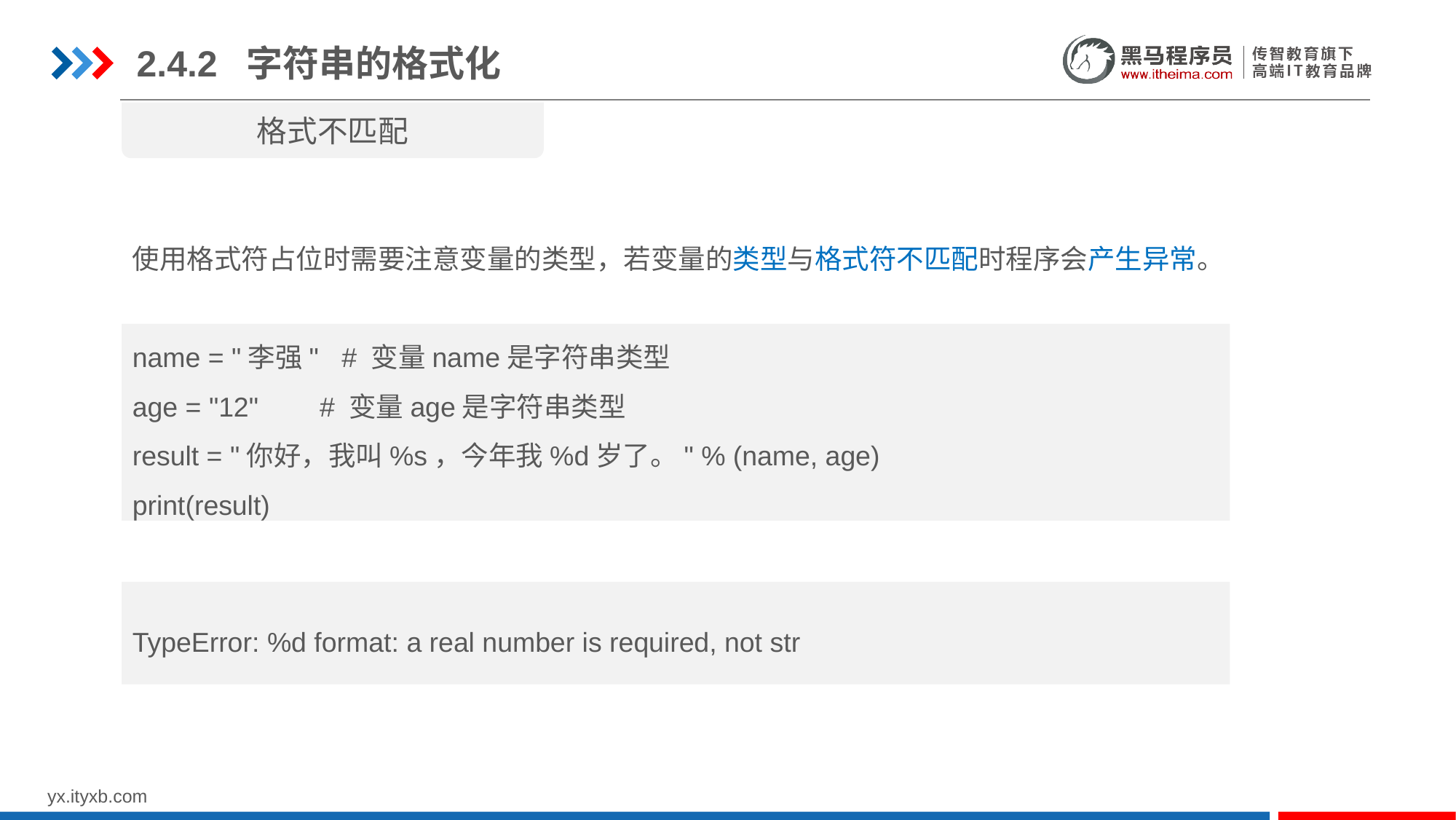

2.4.2  字符串的格式化

格式不匹配
使用格式符占位时需要注意变量的类型，若变量的类型与格式符不匹配时程序会产生异常。
name = "李强"   # 变量name是字符串类型
age = "12"        # 变量age是字符串类型
result = "你好，我叫%s，今年我%d岁了。" % (name, age)
print(result)
TypeError: %d format: a real number is required, not str